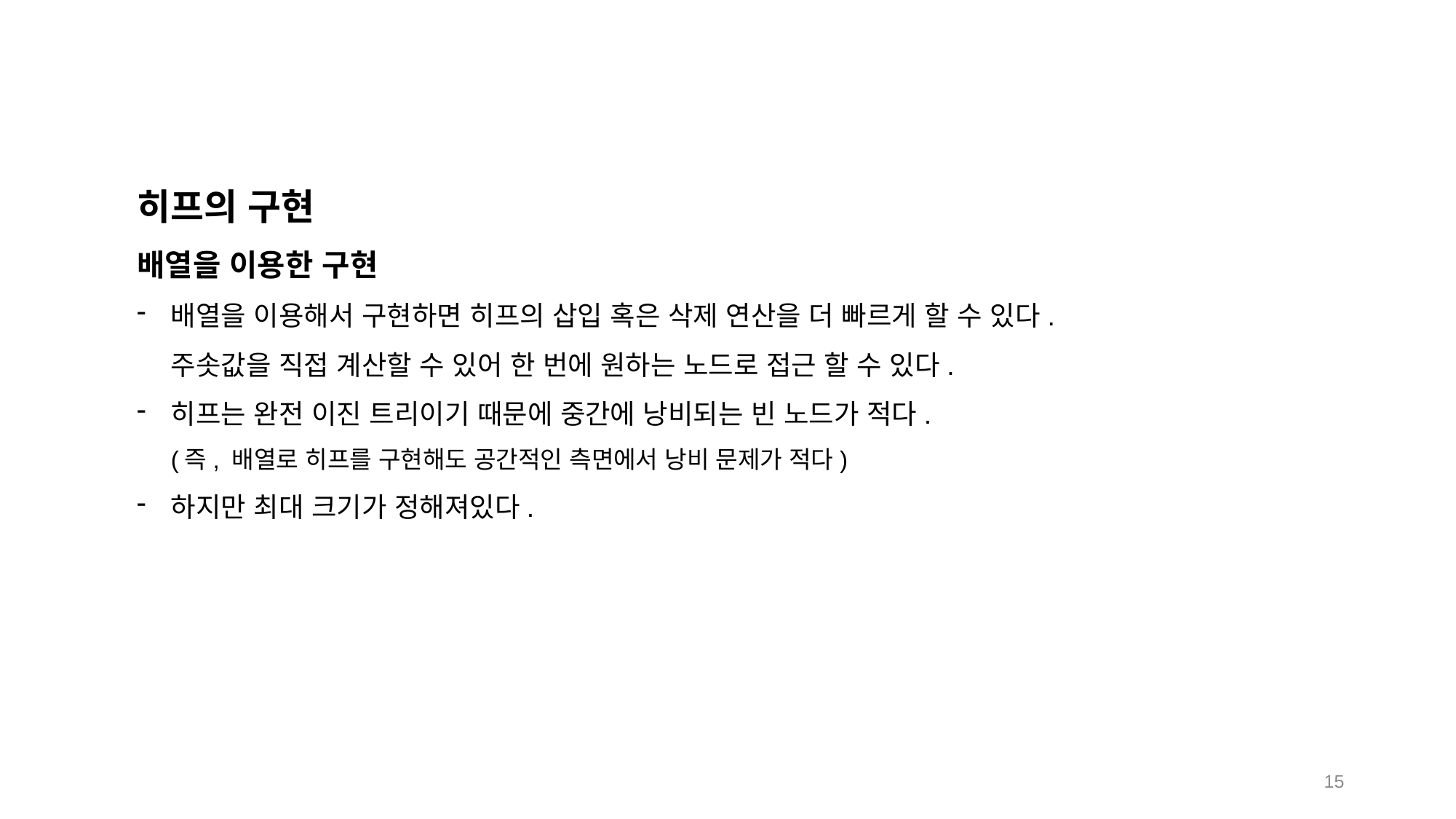

히프의 구현
배열을 이용한 구현
배열을 이용해서 구현하면 히프의 삽입 혹은 삭제 연산을 더 빠르게 할 수 있다.
주솟값을 직접 계산할 수 있어 한 번에 원하는 노드로 접근 할 수 있다.
히프는 완전 이진 트리이기 때문에 중간에 낭비되는 빈 노드가 적다.
(즉, 배열로 히프를 구현해도 공간적인 측면에서 낭비 문제가 적다)
하지만 최대 크기가 정해져있다.
15